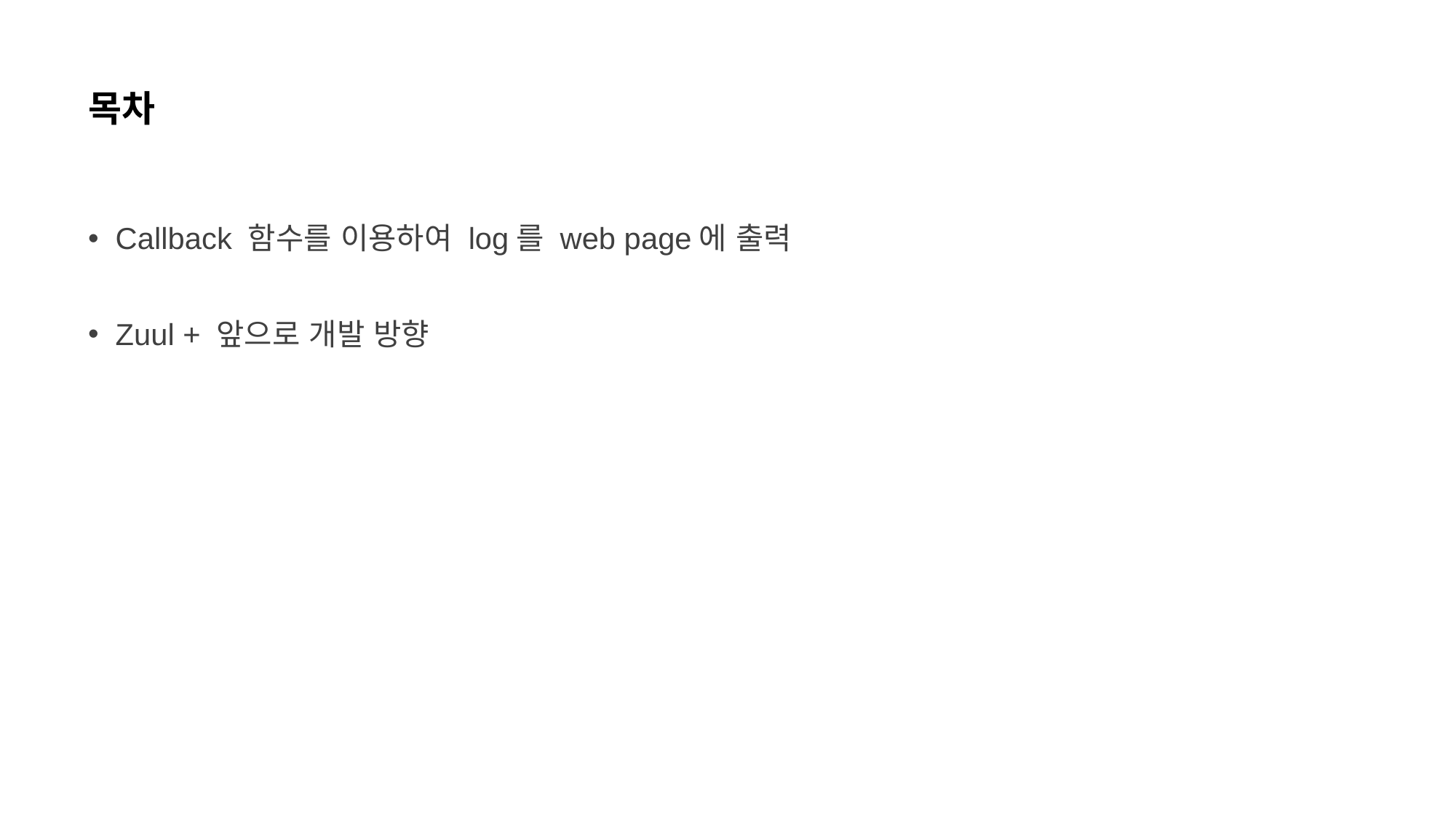

# 목차
Callback 함수를 이용하여 log를 web page에 출력

Zuul + 앞으로 개발 방향